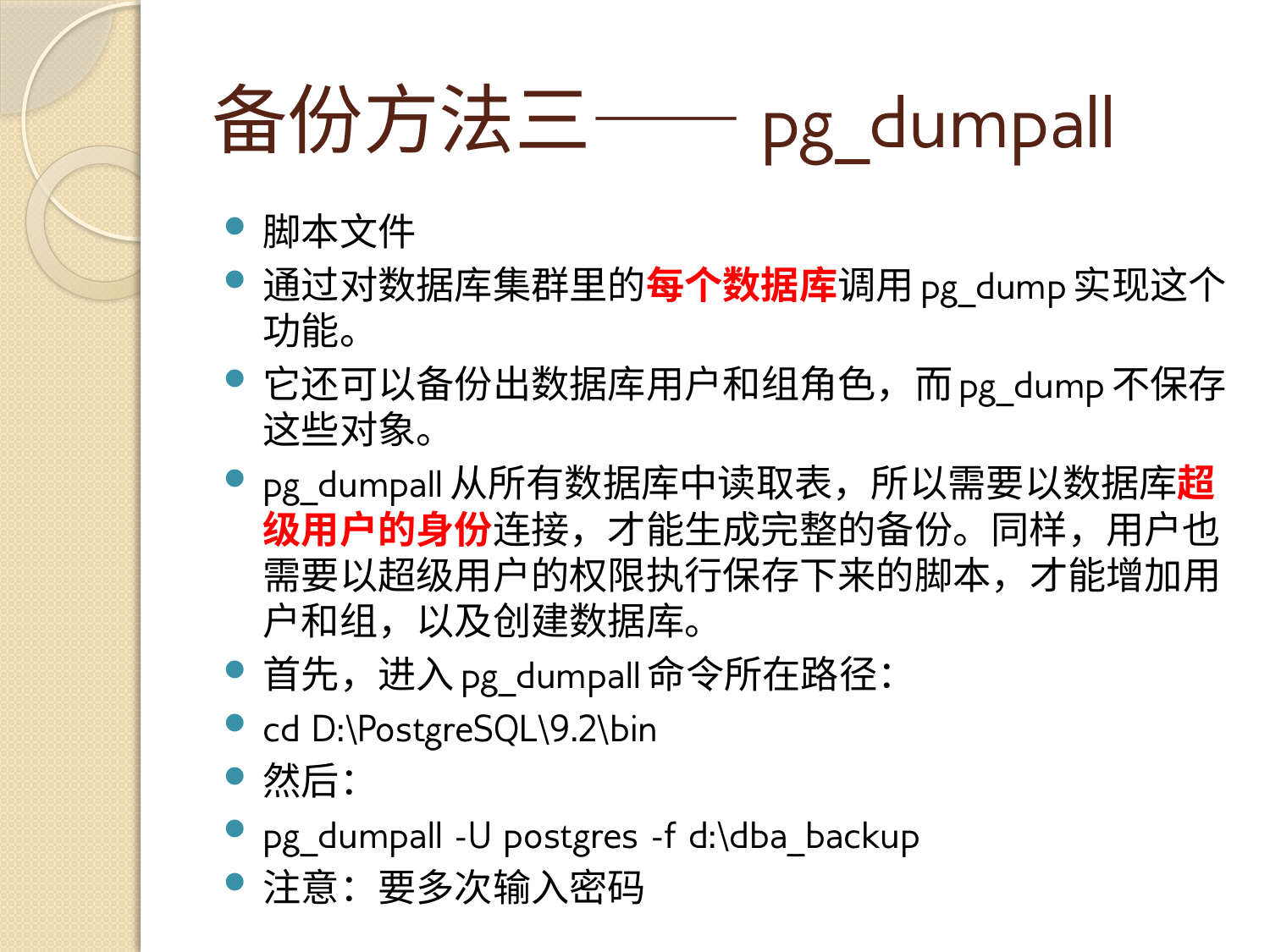

# 备份方法三——pg_dumpall
脚本文件
通过对数据库集群里的每个数据库调用pg_dump实现这个功能。
它还可以备份出数据库用户和组角色，而pg_dump不保存这些对象。
pg_dumpall从所有数据库中读取表，所以需要以数据库超级用户的身份连接，才能生成完整的备份。同样，用户也需要以超级用户的权限执行保存下来的脚本，才能增加用户和组，以及创建数据库。
首先，进入pg_dumpall命令所在路径：
cd D:\PostgreSQL\9.2\bin
然后：
pg_dumpall -U postgres -f d:\dba_backup
注意：要多次输入密码